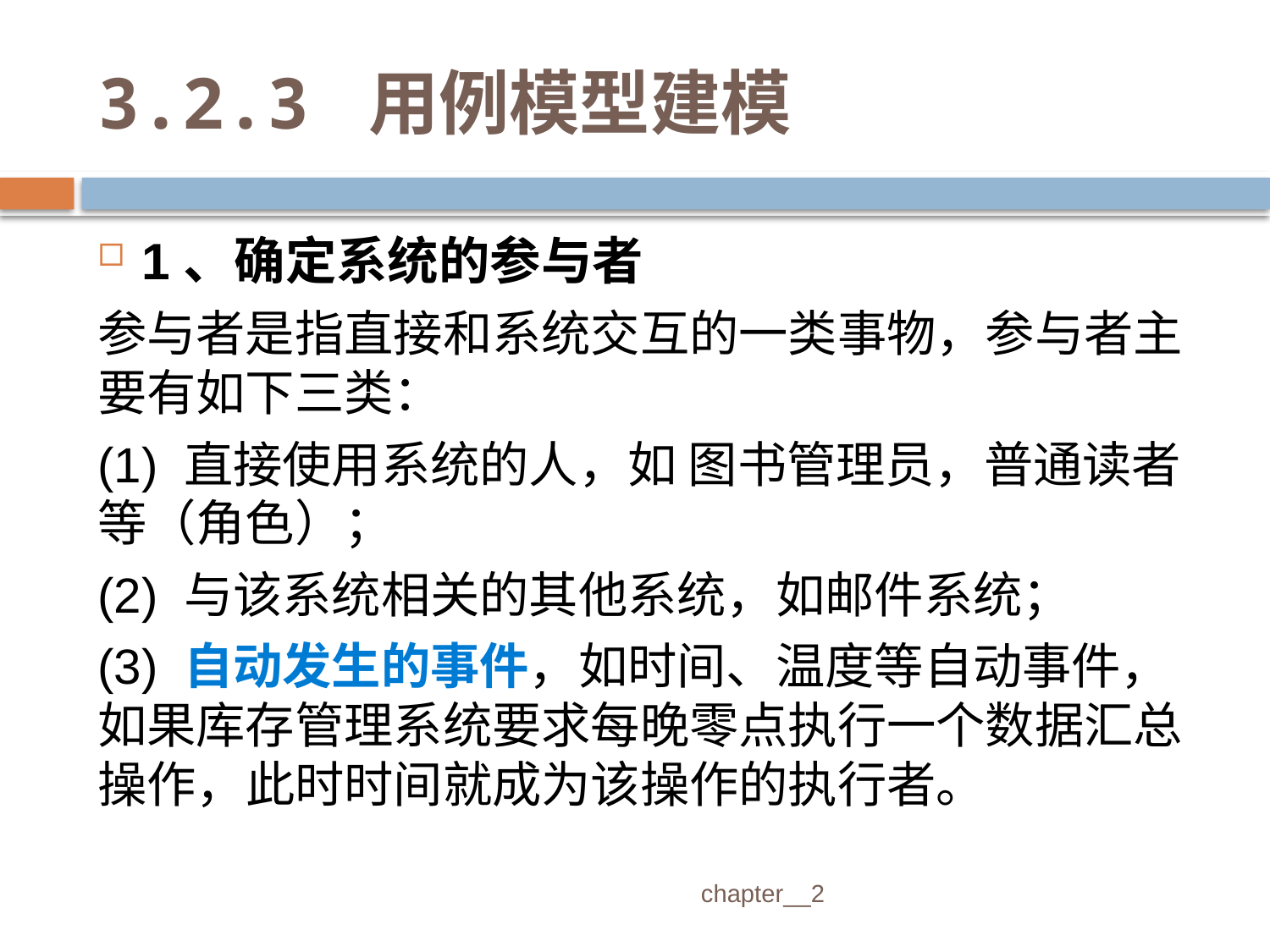

# 3.2.3 用例模型建模
37
1、确定系统的参与者
参与者是指直接和系统交互的一类事物，参与者主要有如下三类：
(1) 直接使用系统的人，如 图书管理员，普通读者等（角色）；
(2) 与该系统相关的其他系统，如邮件系统；
(3) 自动发生的事件，如时间、温度等自动事件，如果库存管理系统要求每晚零点执行一个数据汇总操作，此时时间就成为该操作的执行者。
 chapter__2